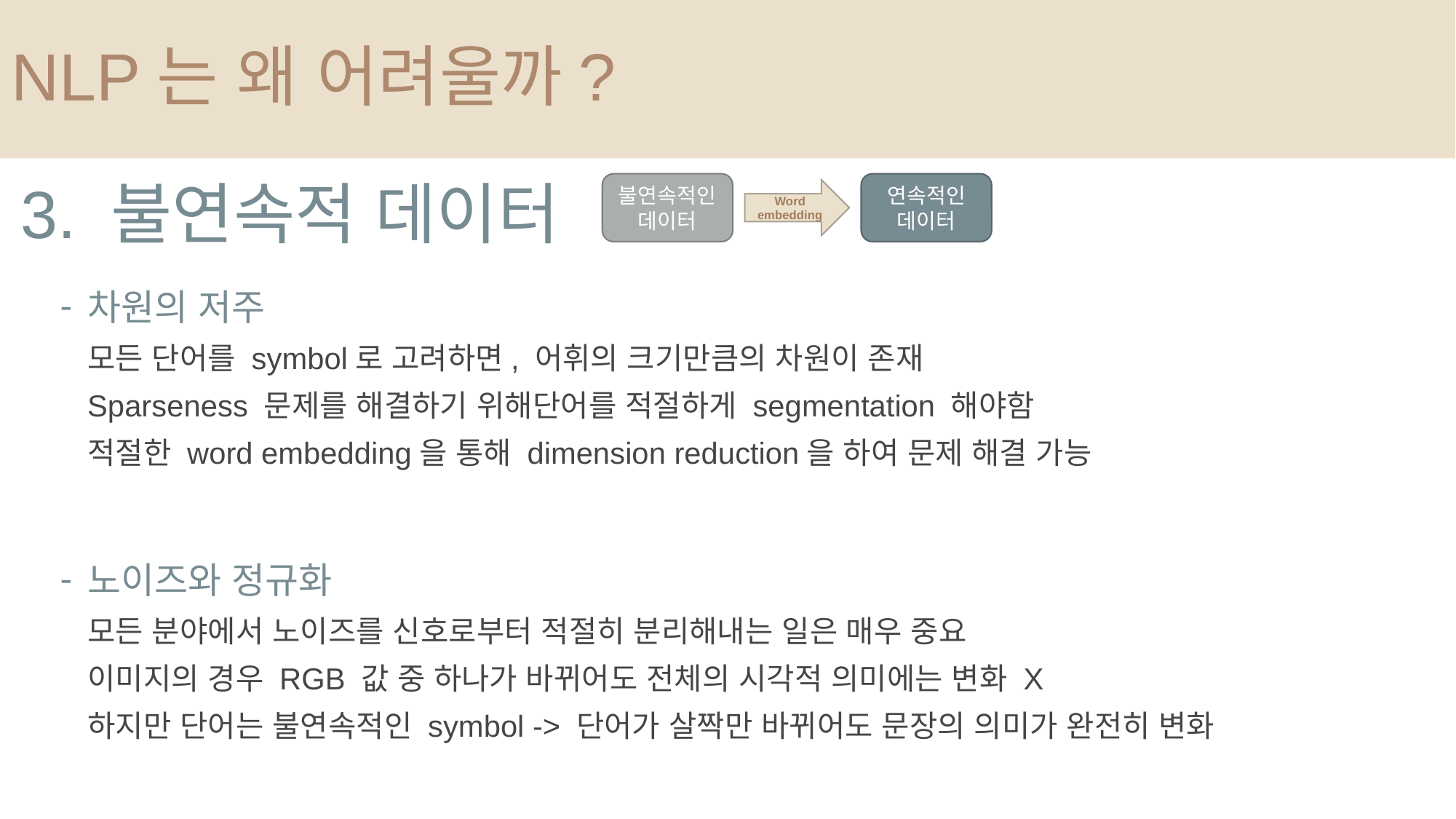

# NLP는 왜 어려울까?
3. 불연속적 데이터
불연속적인
데이터
연속적인
데이터
Word embedding
차원의 저주
모든 단어를 symbol로 고려하면, 어휘의 크기만큼의 차원이 존재
Sparseness 문제를 해결하기 위해단어를 적절하게 segmentation 해야함
적절한 word embedding을 통해 dimension reduction을 하여 문제 해결 가능

노이즈와 정규화
모든 분야에서 노이즈를 신호로부터 적절히 분리해내는 일은 매우 중요
이미지의 경우 RGB 값 중 하나가 바뀌어도 전체의 시각적 의미에는 변화 X
하지만 단어는 불연속적인 symbol -> 단어가 살짝만 바뀌어도 문장의 의미가 완전히 변화